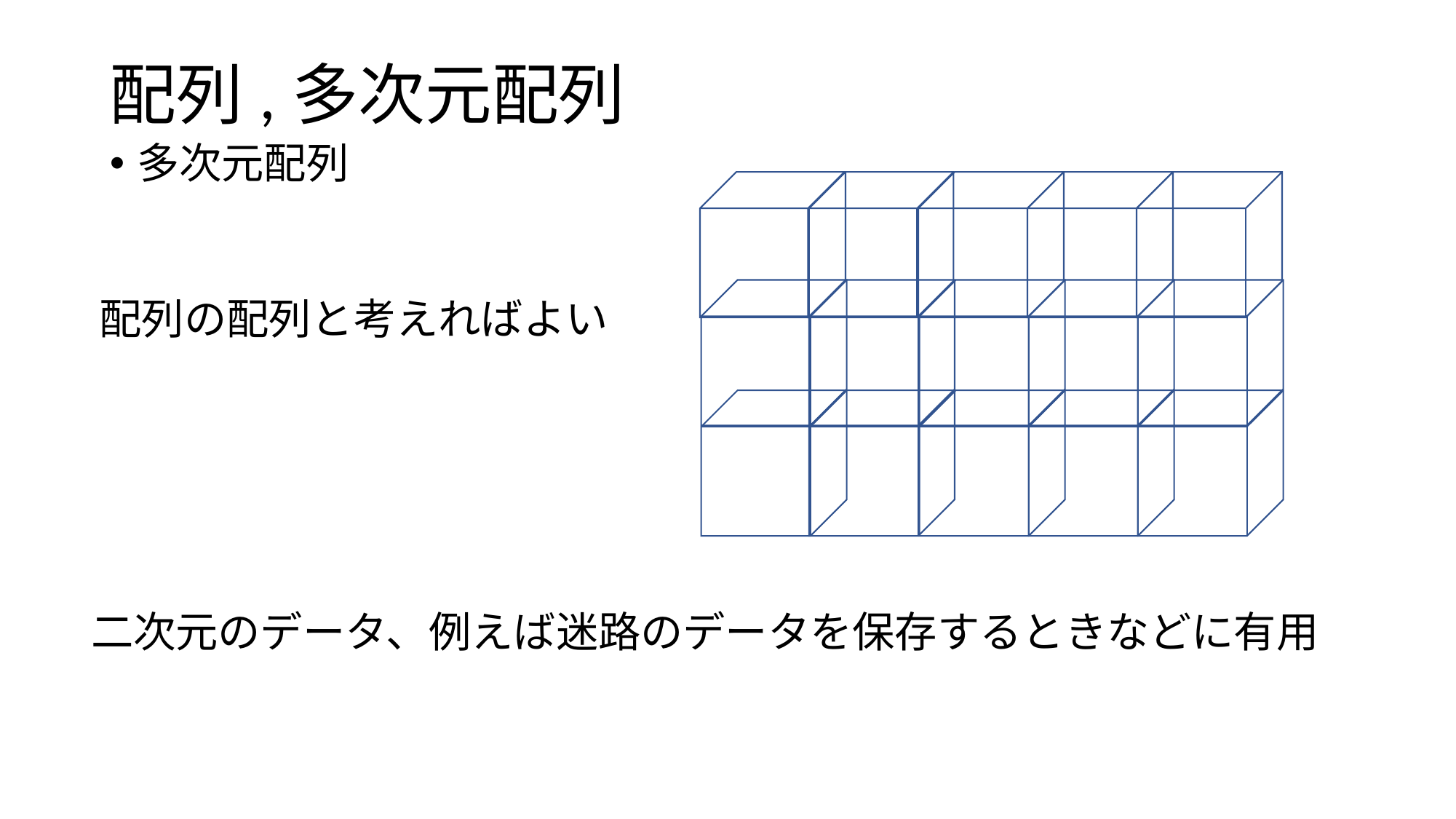

# 配列,多次元配列
多次元配列

配列の配列と考えればよい
二次元のデータ、例えば迷路のデータを保存するときなどに有用